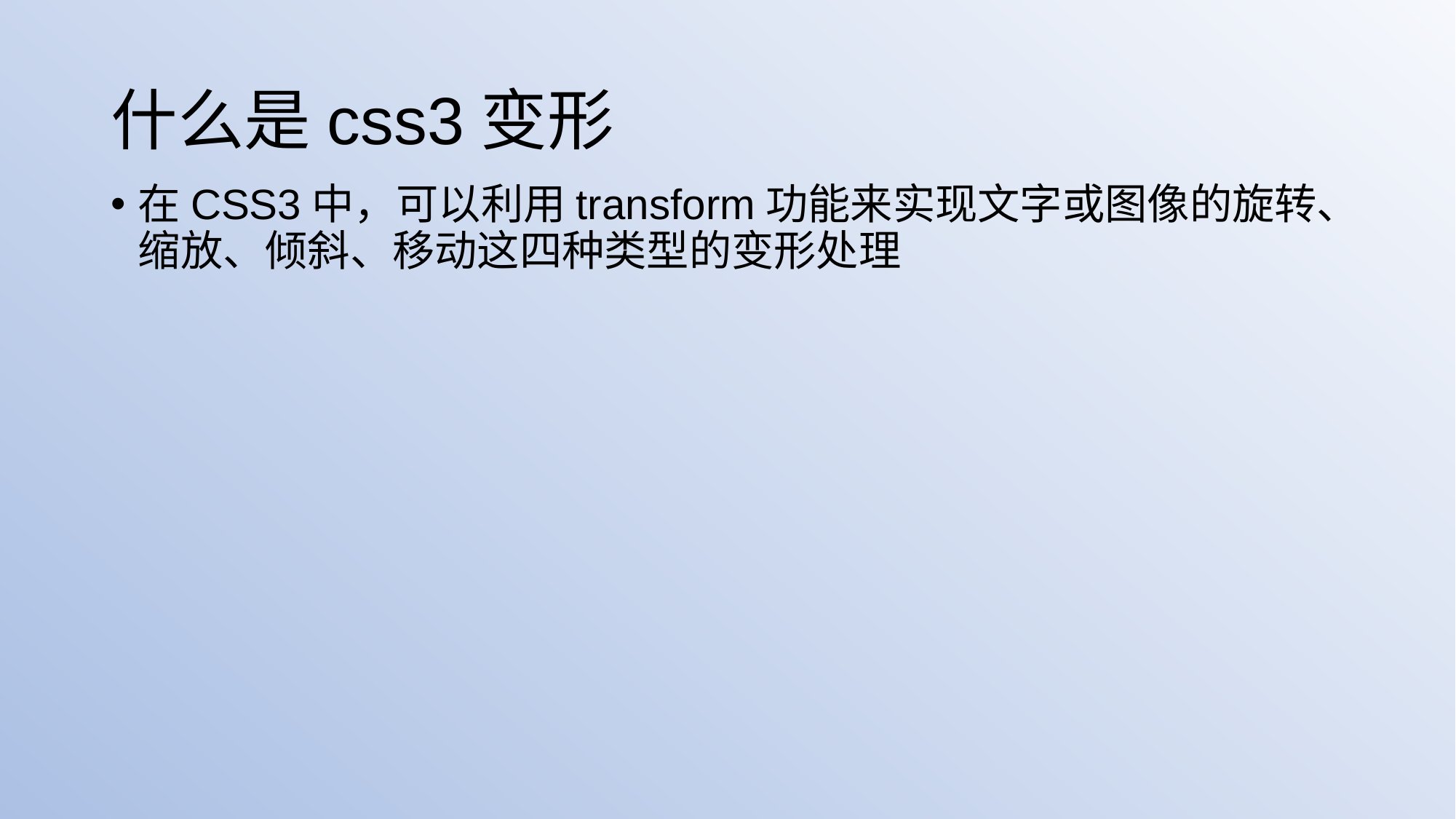

# 什么是css3变形
在CSS3中，可以利用transform功能来实现文字或图像的旋转、缩放、倾斜、移动这四种类型的变形处理